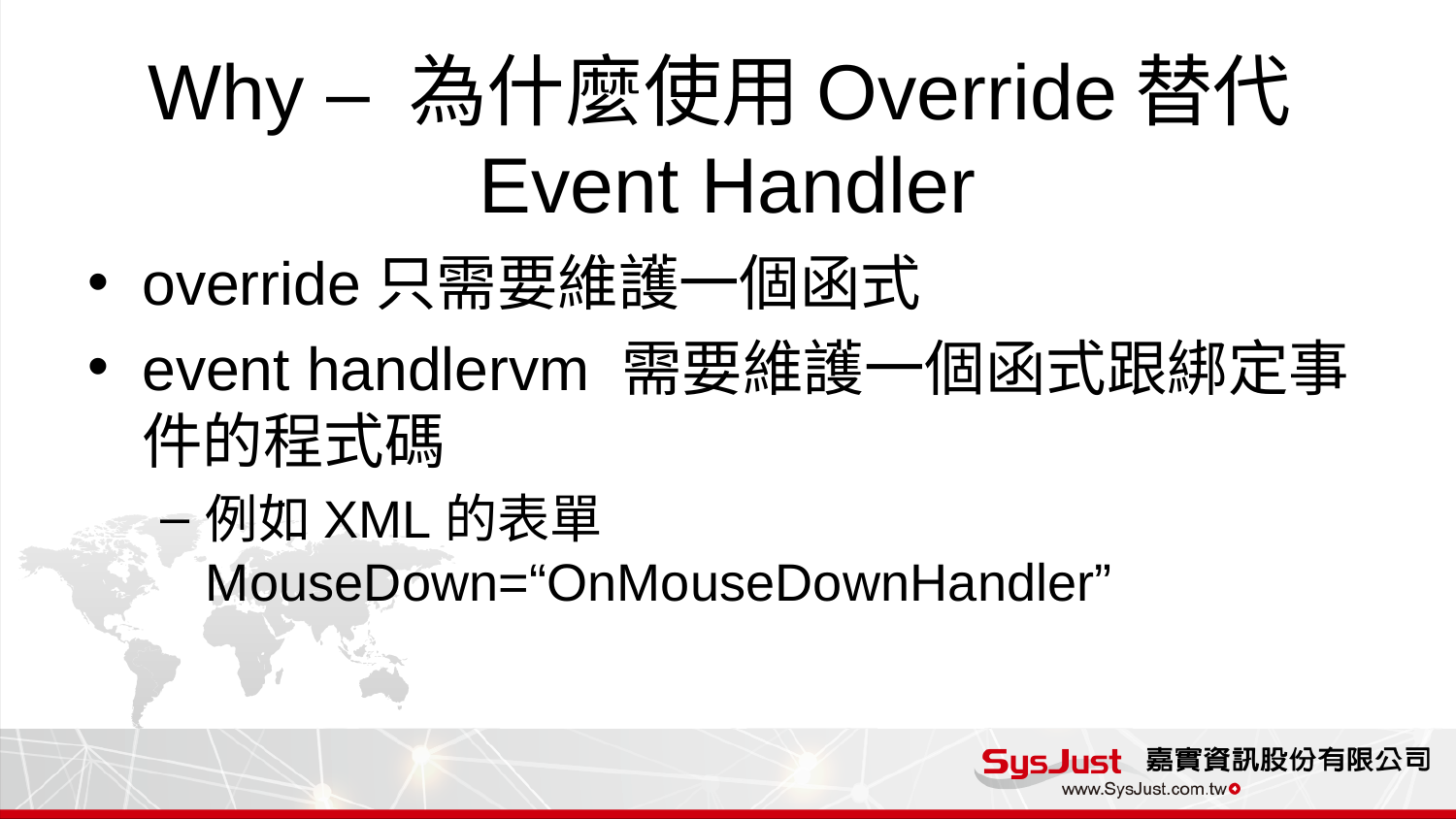

# Why – 為什麼使用Override替代Event Handler
override只需要維護一個函式
event handlervm 需要維護一個函式跟綁定事件的程式碼
例如XML的表單MouseDown=“OnMouseDownHandler”